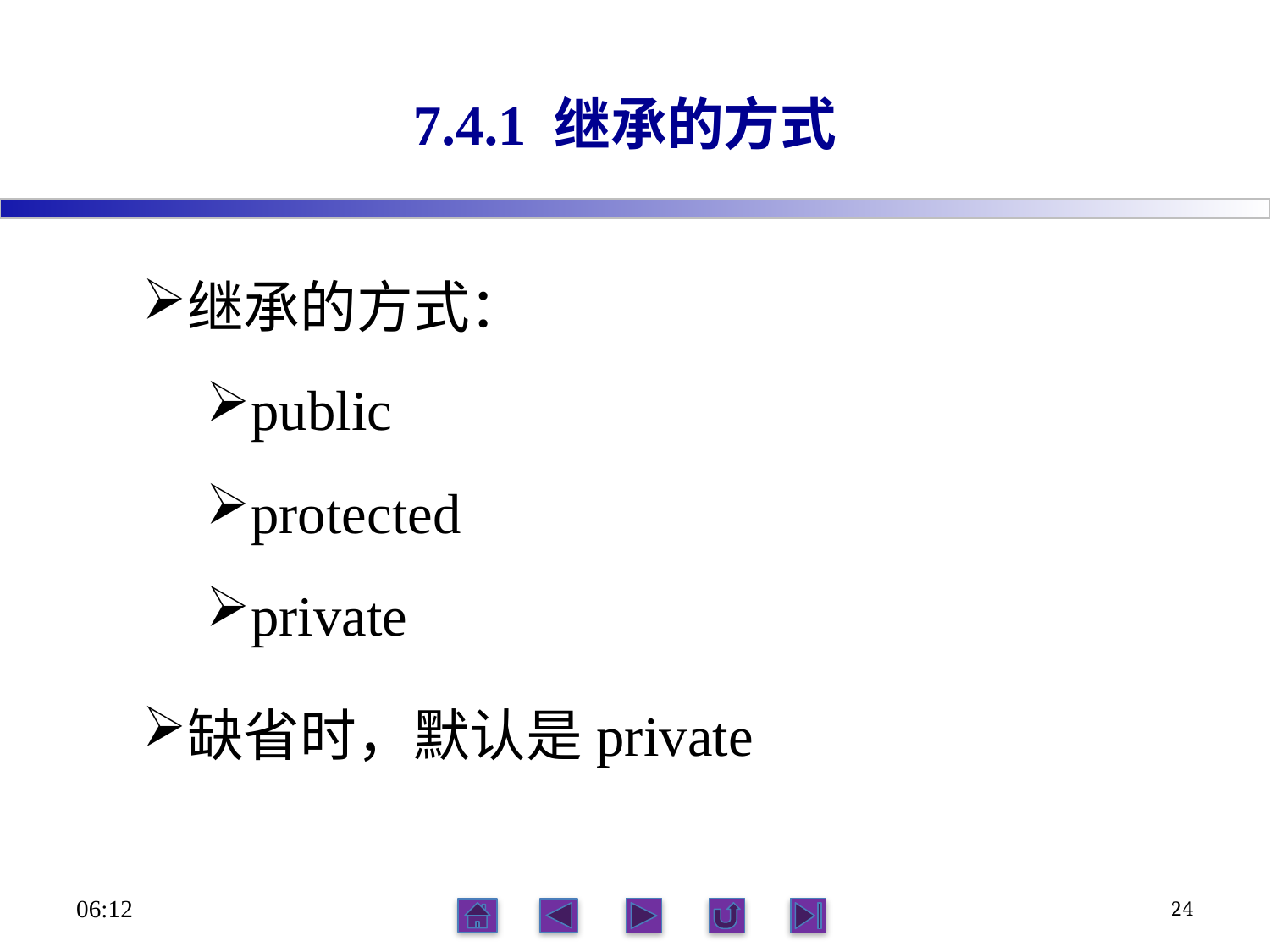

# 7.4.1 继承的方式
继承的方式：
public
protected
private
缺省时，默认是private
06:12
24